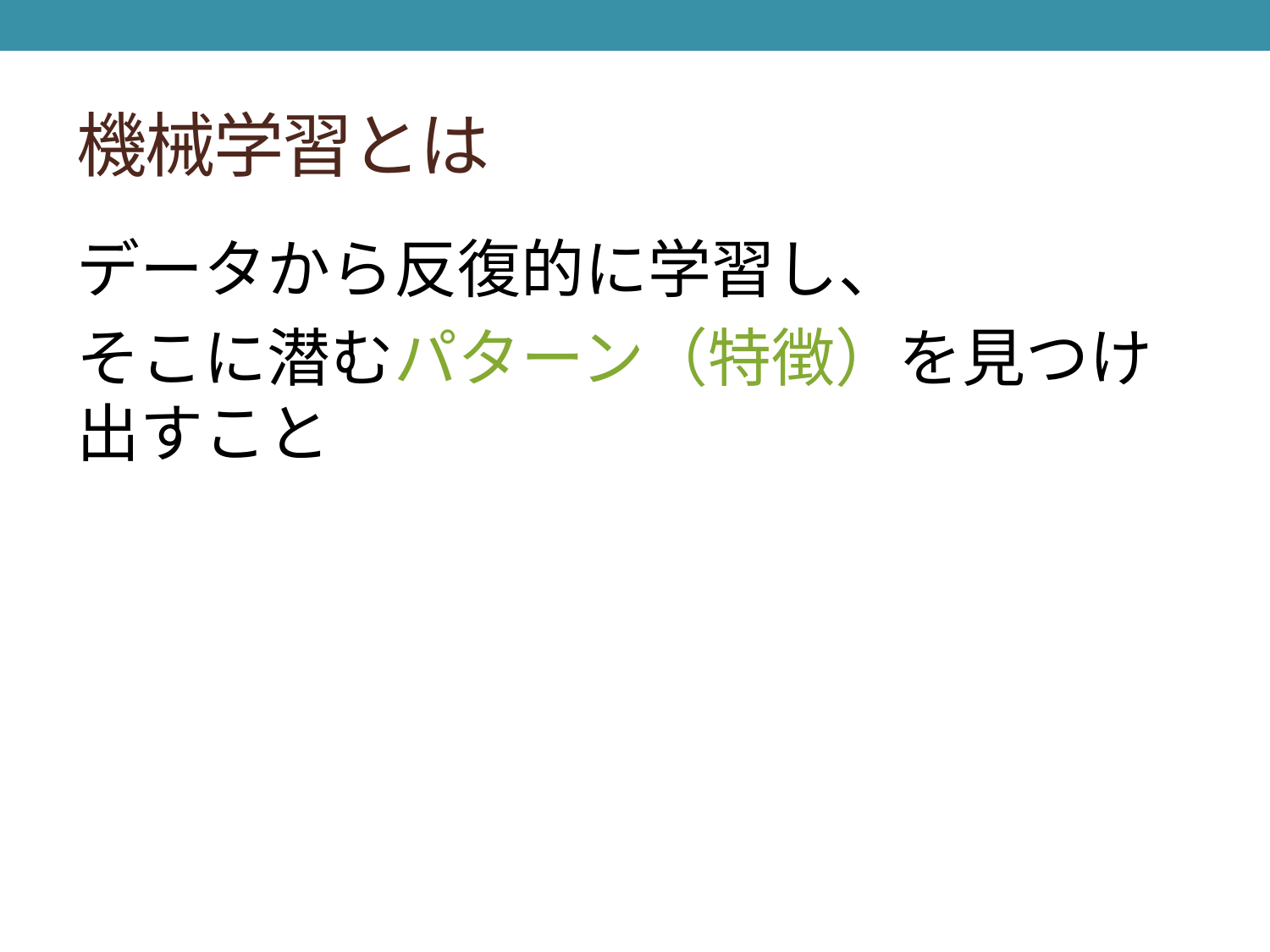

# 機械学習とは
データから反復的に学習し、
そこに潜むパターン（特徴）を見つけ出すこと